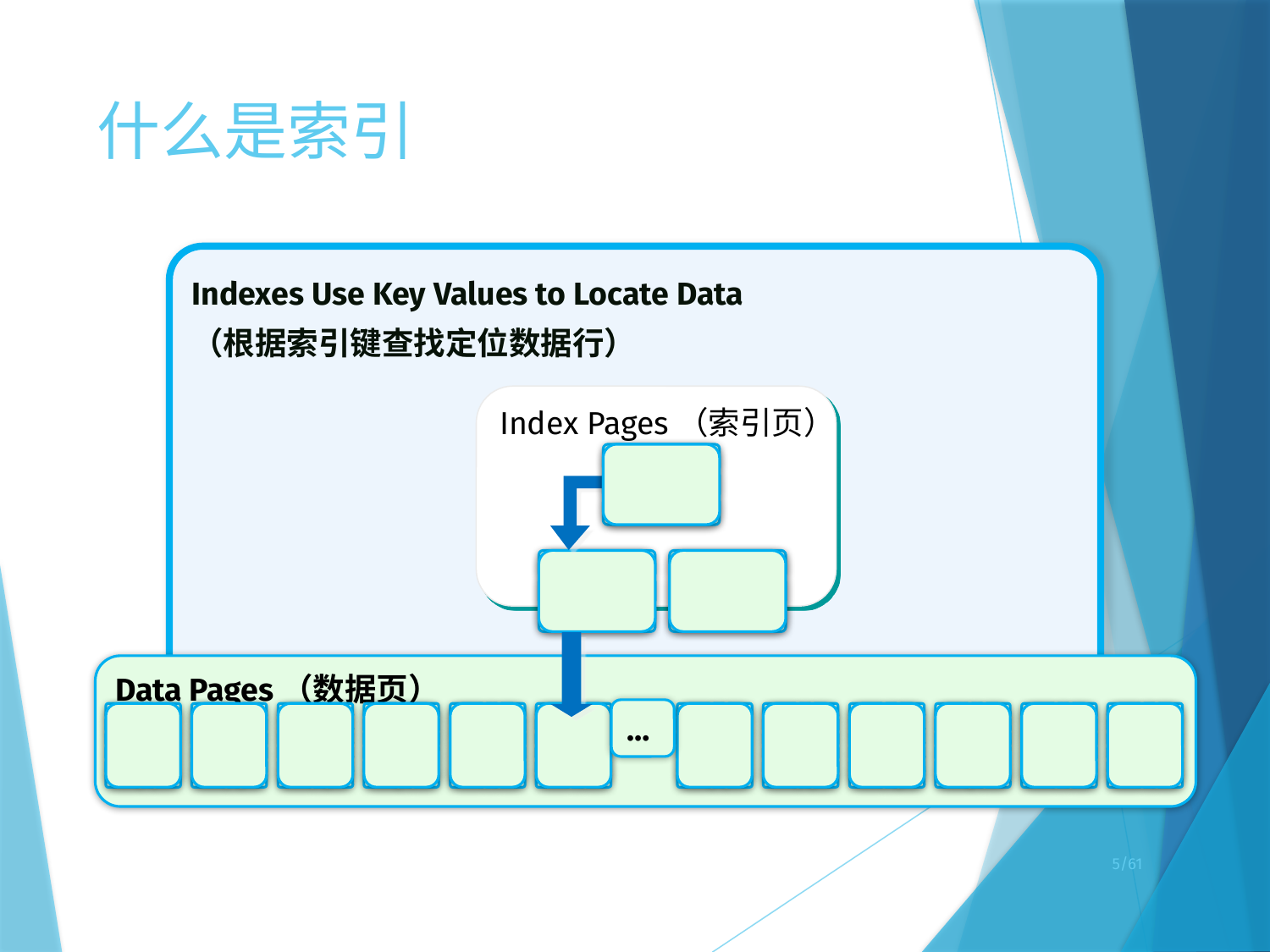

# 什么是索引
Indexes Use Key Values to Locate Data
（根据索引键查找定位数据行）
Index Pages（索引页）

Data Pages（数据页）
…

5/61